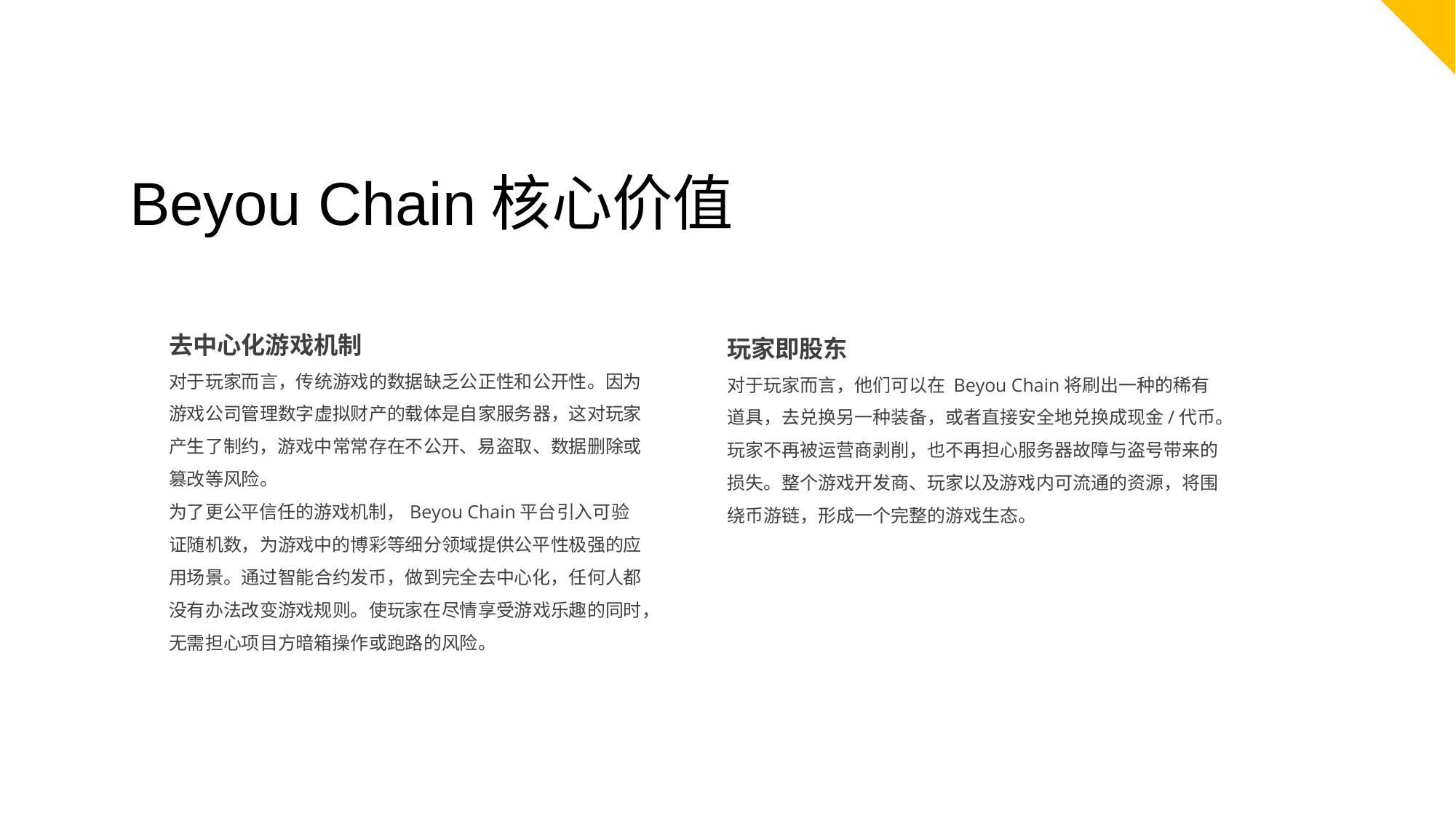

Beyou Chain核心价值
去中心化游戏机制
对于玩家而言，传统游戏的数据缺乏公正性和公开性。因为游戏公司管理数字虚拟财产的载体是自家服务器，这对玩家产生了制约，游戏中常常存在不公开、易盗取、数据删除或篡改等风险。
为了更公平信任的游戏机制，Beyou Chain平台引入可验证随机数，为游戏中的博彩等细分领域提供公平性极强的应用场景。通过智能合约发币，做到完全去中心化，任何人都没有办法改变游戏规则。使玩家在尽情享受游戏乐趣的同时，无需担心项目方暗箱操作或跑路的风险。
玩家即股东
对于玩家⽽⾔，他们可以在 Beyou Chain将刷出一种的稀有道具，去兑换另⼀种装备，或者直接安全地兑换成现⾦/代币。玩家不再被运营商剥削，也不再担⼼服务器故障与盗号带来的损失。整个游戏开发商、玩家以及游戏内可流通的资源，将围绕币游链，形成⼀个完整的游戏⽣态。